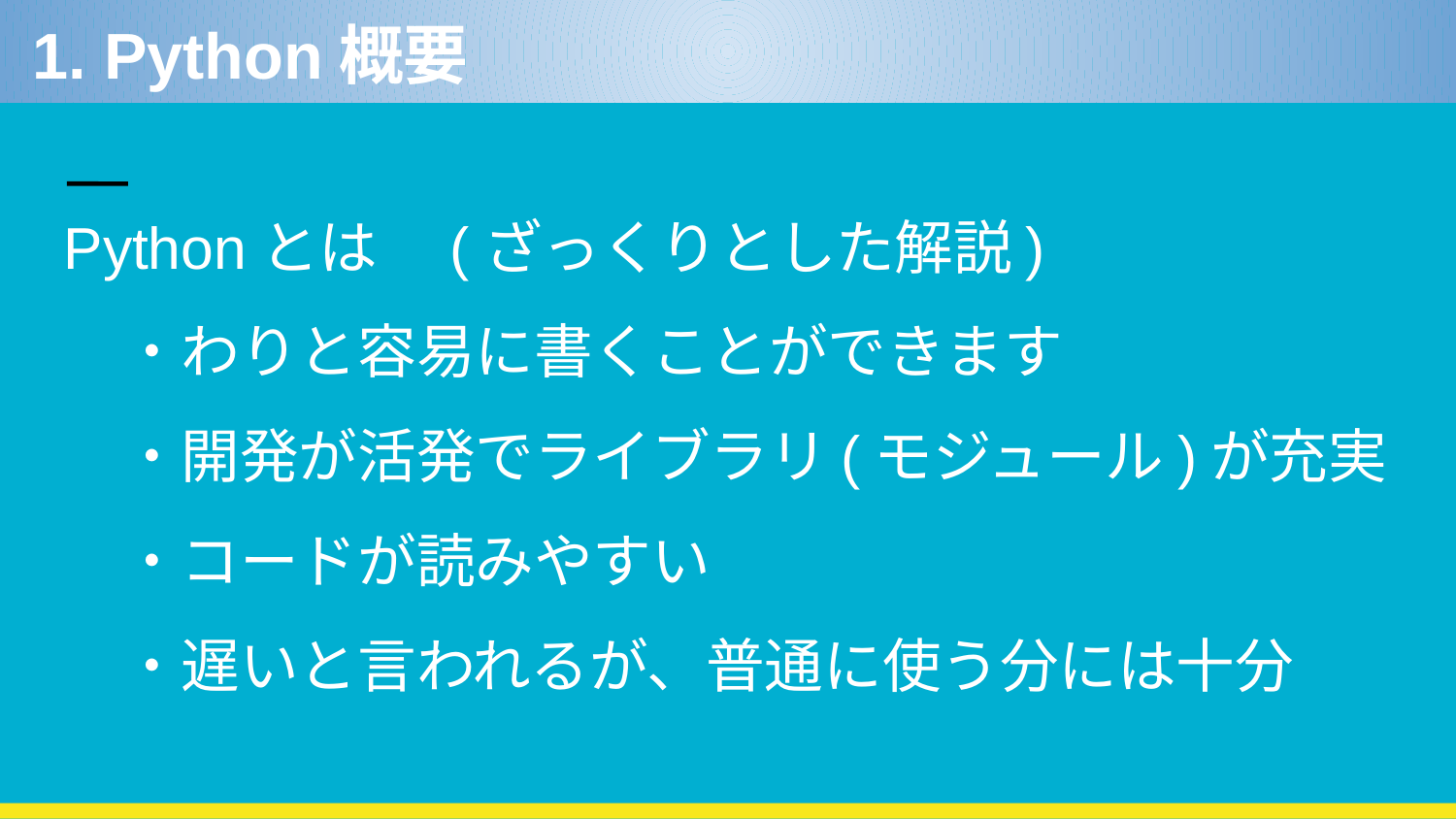

1. Python概要
Pythonとは　(ざっくりとした解説)
　・わりと容易に書くことができます
　・開発が活発でライブラリ(モジュール)が充実
　・コードが読みやすい
　・遅いと言われるが、普通に使う分には十分